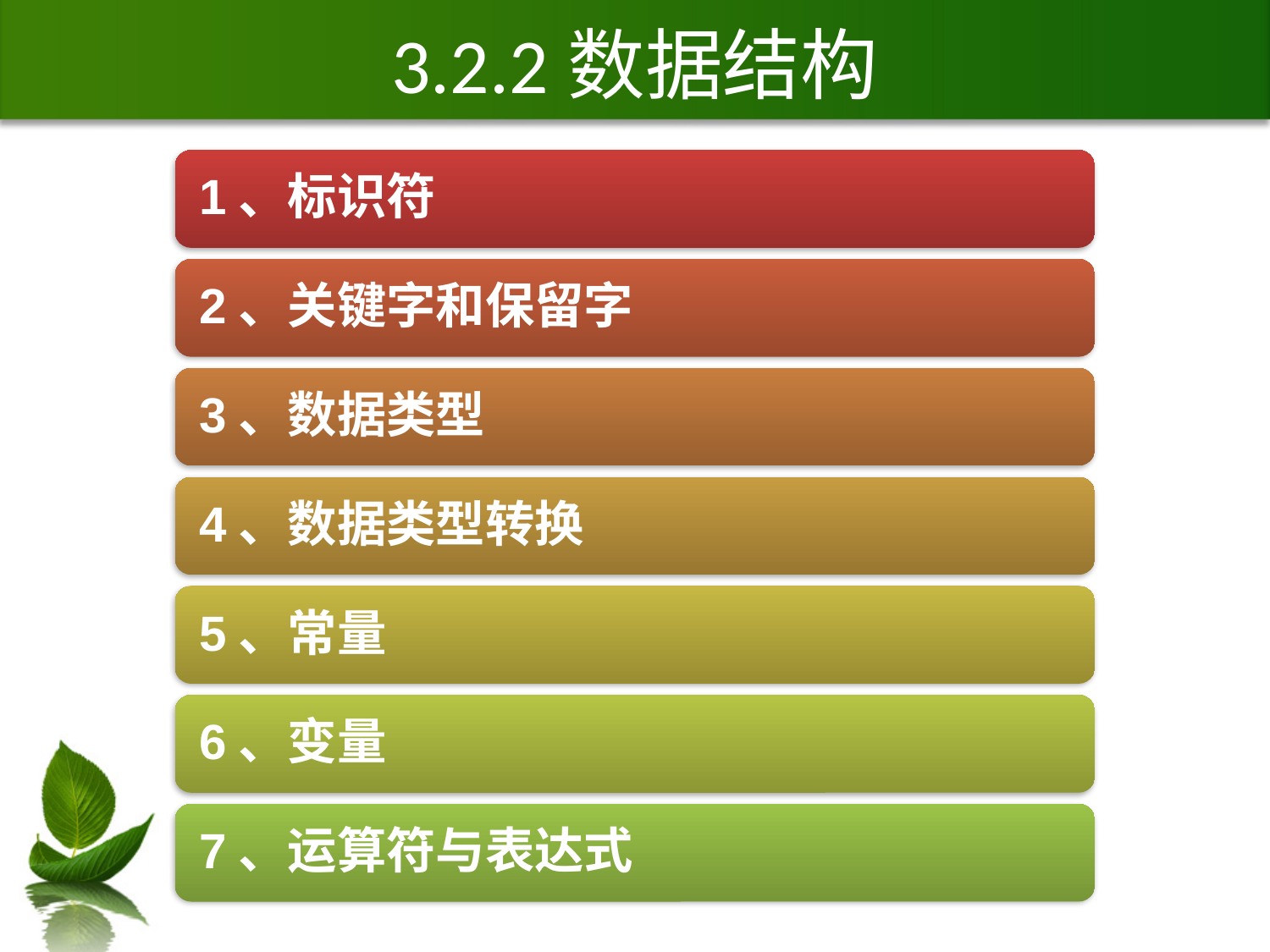

# 3.2.2数据结构
1、标识符
2、关键字和保留字
3、数据类型
4、数据类型转换
5、常量
6、变量
7、运算符与表达式